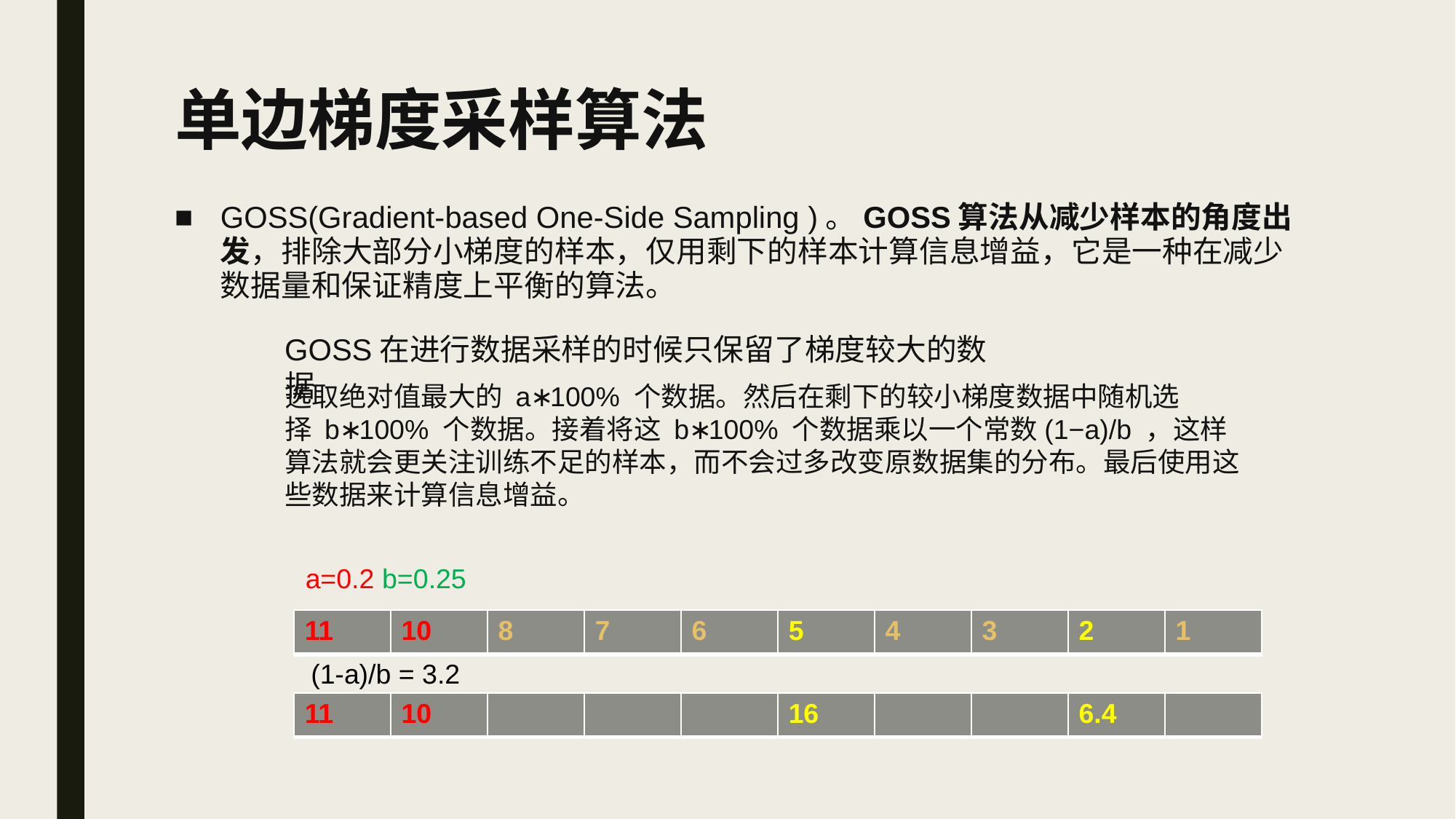

# 单边梯度采样算法
GOSS(Gradient-based One-Side Sampling )。GOSS算法从减少样本的角度出发，排除大部分小梯度的样本，仅用剩下的样本计算信息增益，它是一种在减少数据量和保证精度上平衡的算法。
GOSS在进行数据采样的时候只保留了梯度较大的数据
选取绝对值最大的 a∗100% 个数据。然后在剩下的较小梯度数据中随机选择 b∗100% 个数据。接着将这 b∗100% 个数据乘以一个常数(1−a)/b ，这样算法就会更关注训练不足的样本，而不会过多改变原数据集的分布。最后使用这些数据来计算信息增益。
a=0.2 b=0.25
| 11 | 10 | 8 | 7 | 6 | 5 | 4 | 3 | 2 | 1 |
| --- | --- | --- | --- | --- | --- | --- | --- | --- | --- |
(1-a)/b = 3.2
| 11 | 10 |  |  |  | 16 |  |  | 6.4 |  |
| --- | --- | --- | --- | --- | --- | --- | --- | --- | --- |